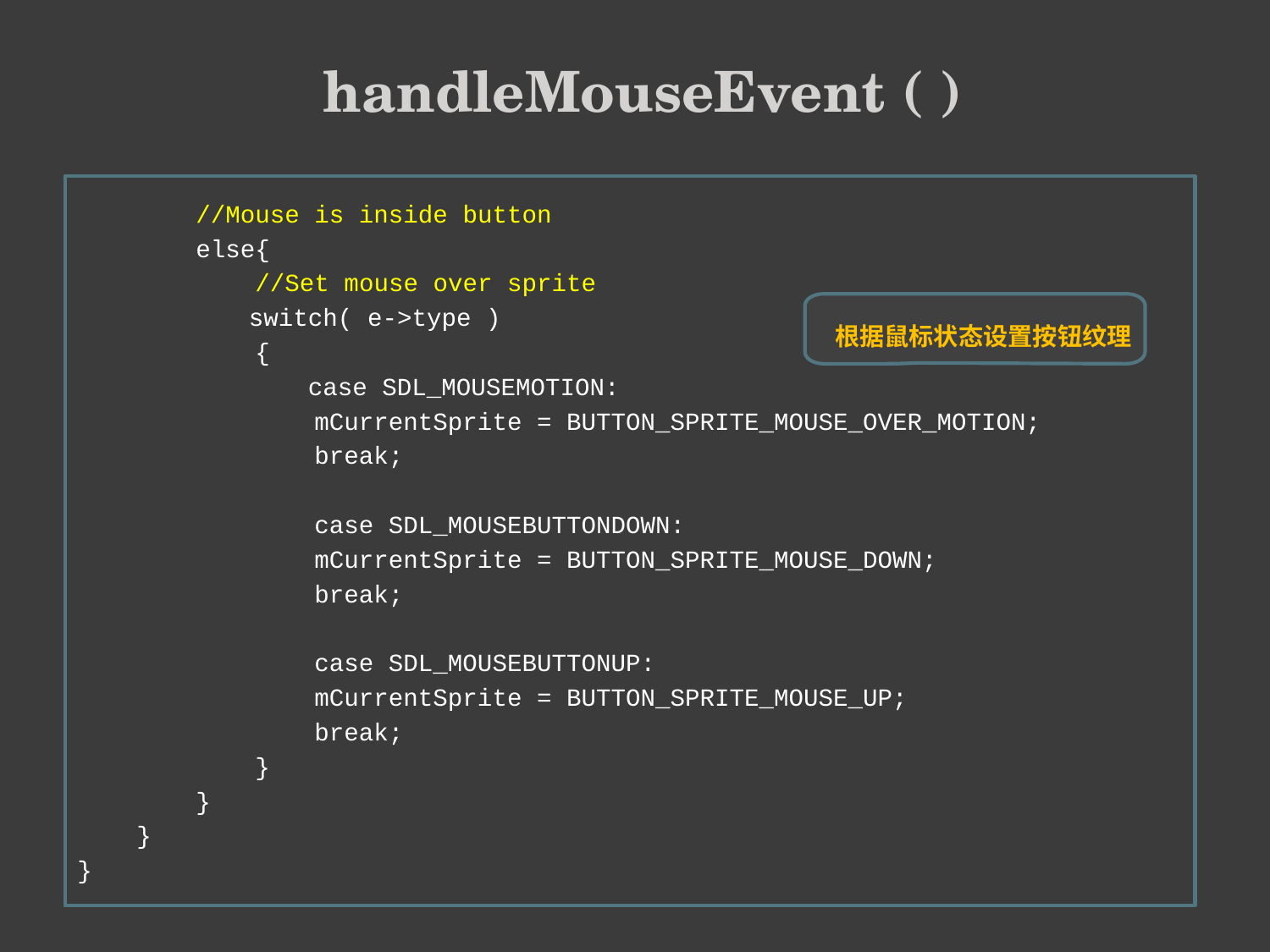

handleMouseEvent ( )
        //Mouse is inside button
        else{
            //Set mouse over sprite
	   switch( e->type )
            {
	       case SDL_MOUSEMOTION:
                mCurrentSprite = BUTTON_SPRITE_MOUSE_OVER_MOTION;
                break;

                case SDL_MOUSEBUTTONDOWN:
                mCurrentSprite = BUTTON_SPRITE_MOUSE_DOWN;
                break;

                case SDL_MOUSEBUTTONUP:
                mCurrentSprite = BUTTON_SPRITE_MOUSE_UP;
                break;
            }
        }
    }
}
  根据鼠标状态设置按钮纹理